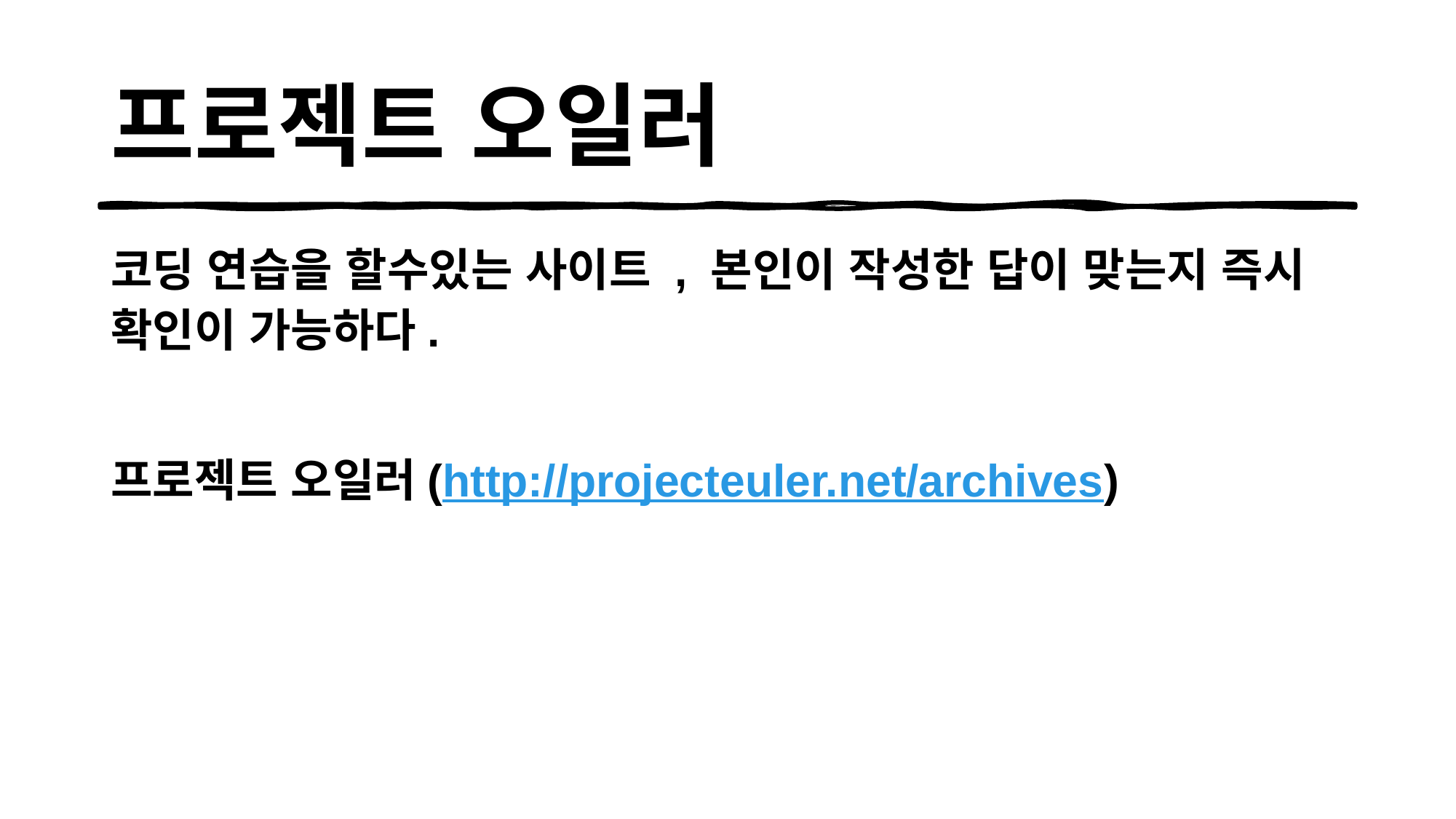

# 프로젝트 오일러
코딩 연습을 할수있는 사이트 , 본인이 작성한 답이 맞는지 즉시 확인이 가능하다.

프로젝트 오일러(http://projecteuler.net/archives)